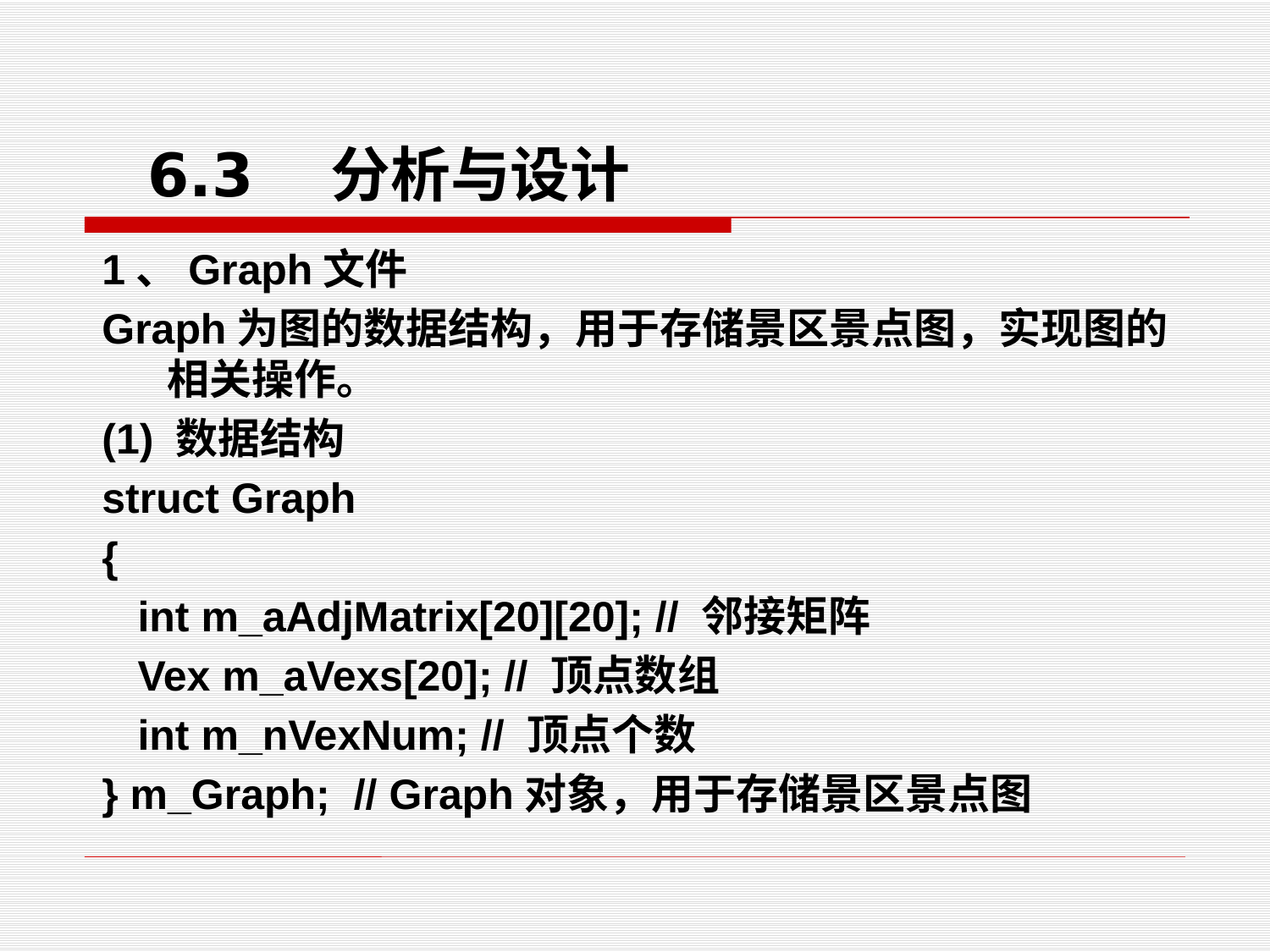

6.3   分析与设计
# 1、Graph文件
Graph为图的数据结构，用于存储景区景点图，实现图的相关操作。
(1) 数据结构
struct Graph
{
   int m_aAdjMatrix[20][20]; // 邻接矩阵
   Vex m_aVexs[20]; // 顶点数组
   int m_nVexNum; // 顶点个数
} m_Graph;  // Graph对象，用于存储景区景点图